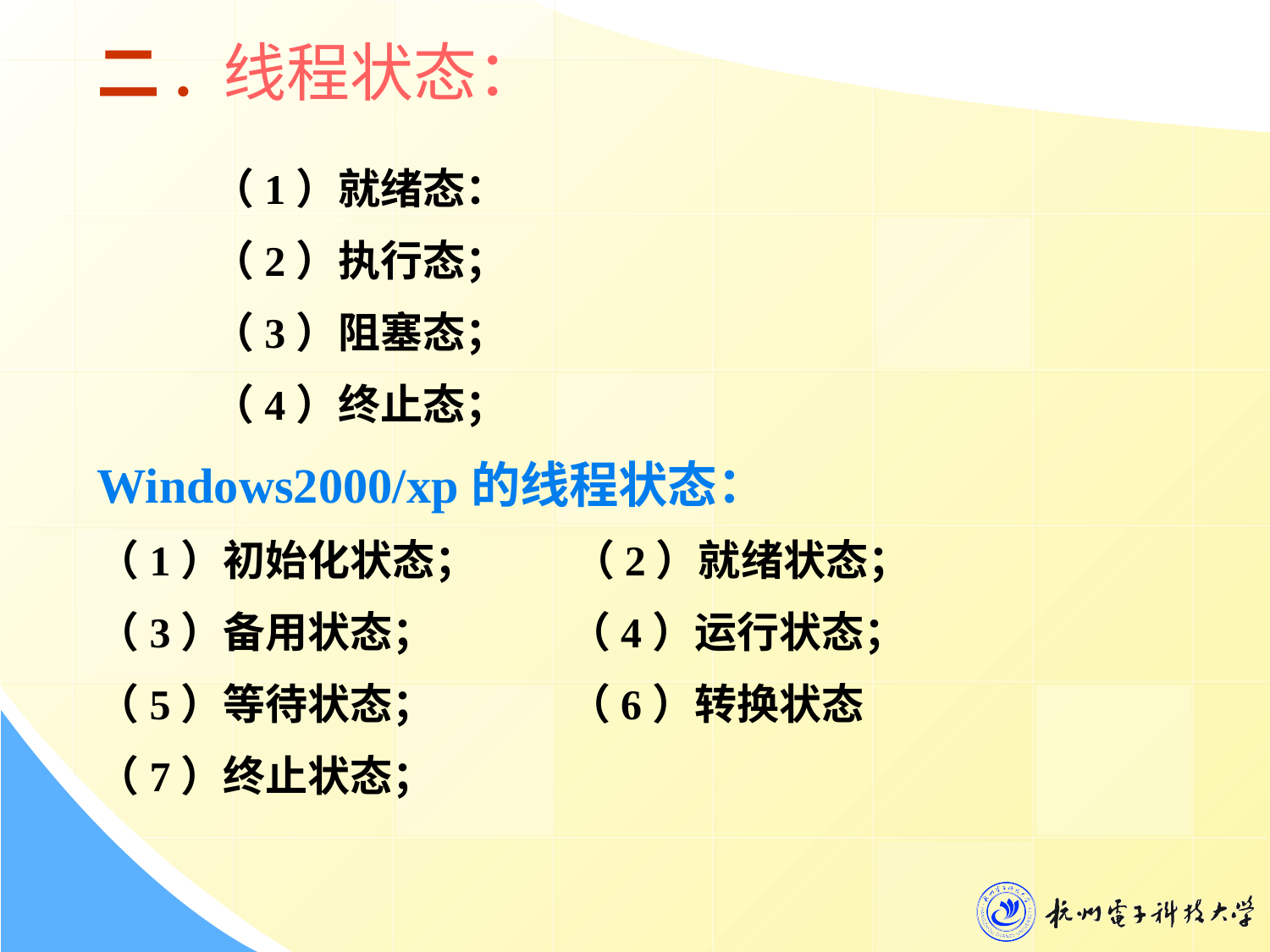

二. 线程状态：
           （1）就绪态：
           （2）执行态；
           （3）阻塞态；
           （4）终止态；
Windows2000/xp的线程状态：
（1）初始化状态；          （2）就绪状态；
（3）备用状态；              （4）运行状态；
（5）等待状态；              （6）转换状态
（7）终止状态；